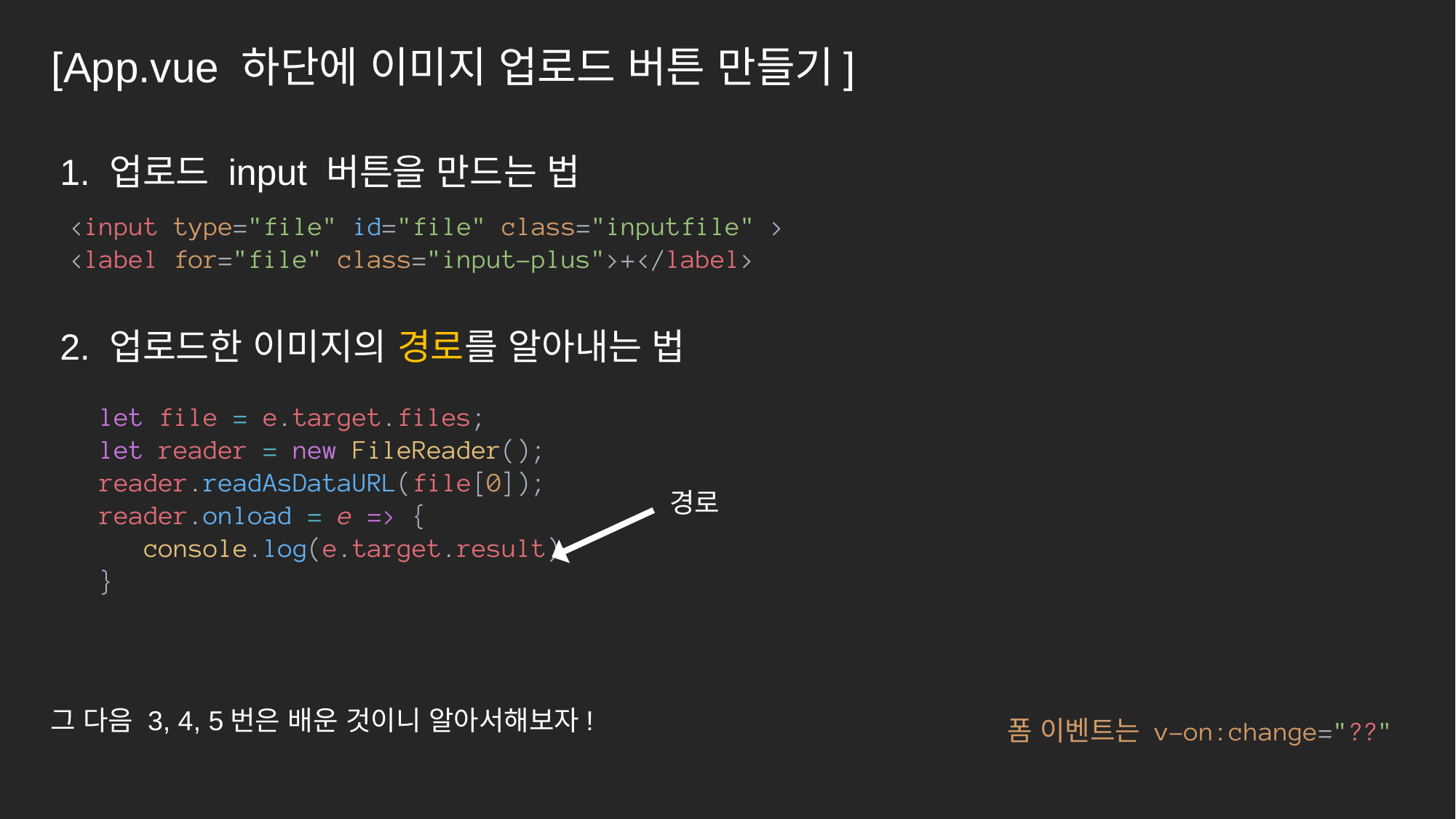

[App.vue 하단에 이미지 업로드 버튼 만들기]
1. 업로드 input 버튼을 만드는 법

2. 업로드한 이미지의 경로를 알아내는 법
<input type="file" id="file" class="inputfile" >
<label for="file" class="input-plus">+</label>
  let file = e.target.files;
  let reader = new FileReader();
  reader.readAsDataURL(file[0]);
  reader.onload = e => {
     console.log(e.target.result)
  }
경로

그 다음 3, 4, 5번은 배운 것이니 알아서해보자!
폼 이벤트는 v-on:change="??"